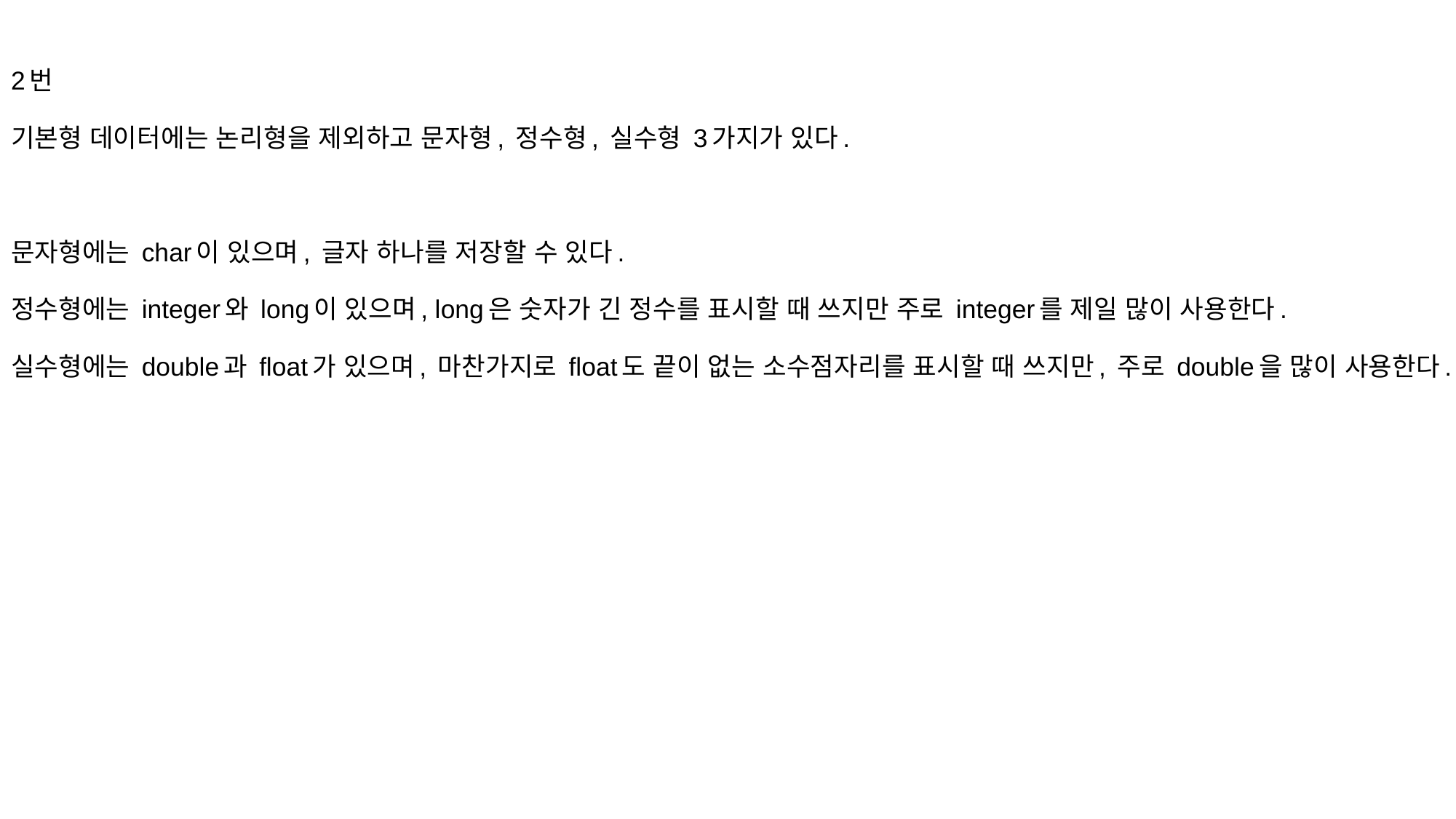

2번
기본형 데이터에는 논리형을 제외하고 문자형, 정수형, 실수형 3가지가 있다.

문자형에는 char이 있으며, 글자 하나를 저장할 수 있다.
정수형에는 integer와 long이 있으며, long은 숫자가 긴 정수를 표시할 때 쓰지만 주로 integer를 제일 많이 사용한다.
실수형에는 double과 float가 있으며, 마찬가지로 float도 끝이 없는 소수점자리를 표시할 때 쓰지만, 주로 double을 많이 사용한다.